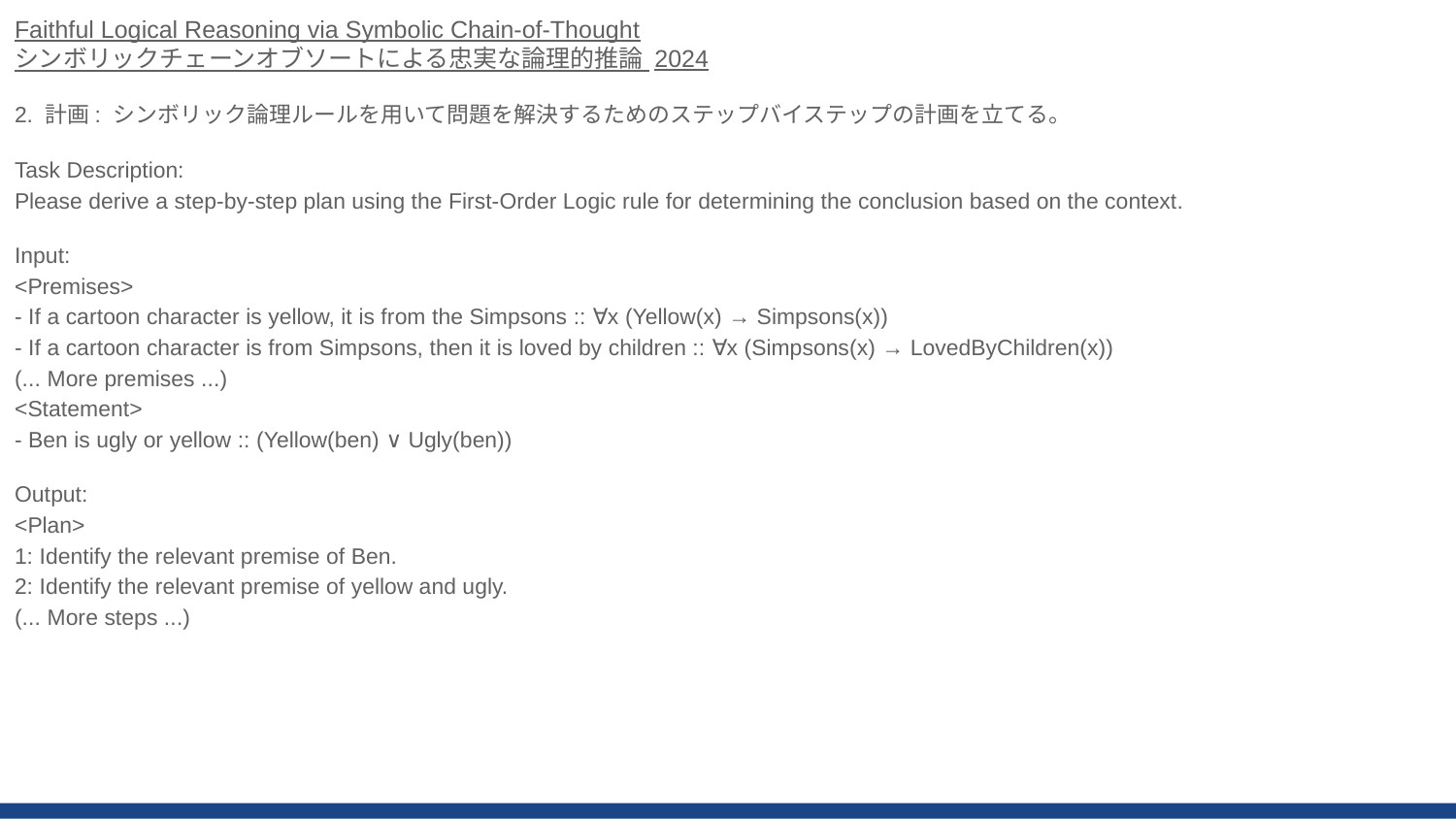

Faithful Logical Reasoning via Symbolic Chain-of-Thought
シンボリックチェーンオブソートによる忠実な論理的推論 2024
2. 計画: シンボリック論理ルールを用いて問題を解決するためのステップバイステップの計画を立てる。
Task Description:
Please derive a step-by-step plan using the First-Order Logic rule for determining the conclusion based on the context.
Input:
<Premises>
- If a cartoon character is yellow, it is from the Simpsons :: ∀x (Yellow(x) → Simpsons(x))
- If a cartoon character is from Simpsons, then it is loved by children :: ∀x (Simpsons(x) → LovedByChildren(x))
(... More premises ...)
<Statement>
- Ben is ugly or yellow :: (Yellow(ben) ∨ Ugly(ben))
Output:
<Plan>
1: Identify the relevant premise of Ben.
2: Identify the relevant premise of yellow and ugly.
(... More steps ...)